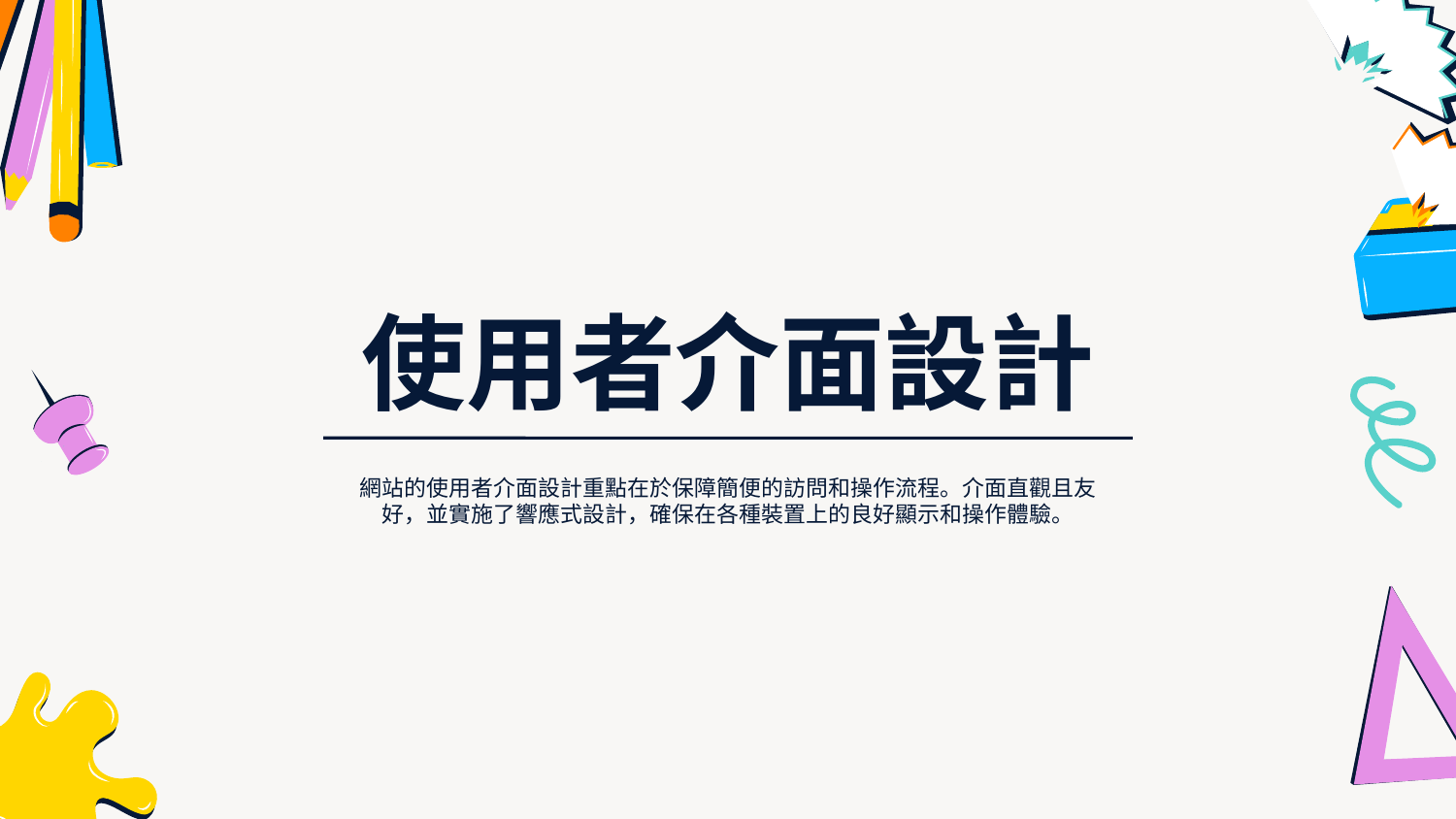

使用者介面設計
網站的使用者介面設計重點在於保障簡便的訪問和操作流程。介面直觀且友好，並實施了響應式設計，確保在各種裝置上的良好顯示和操作體驗。